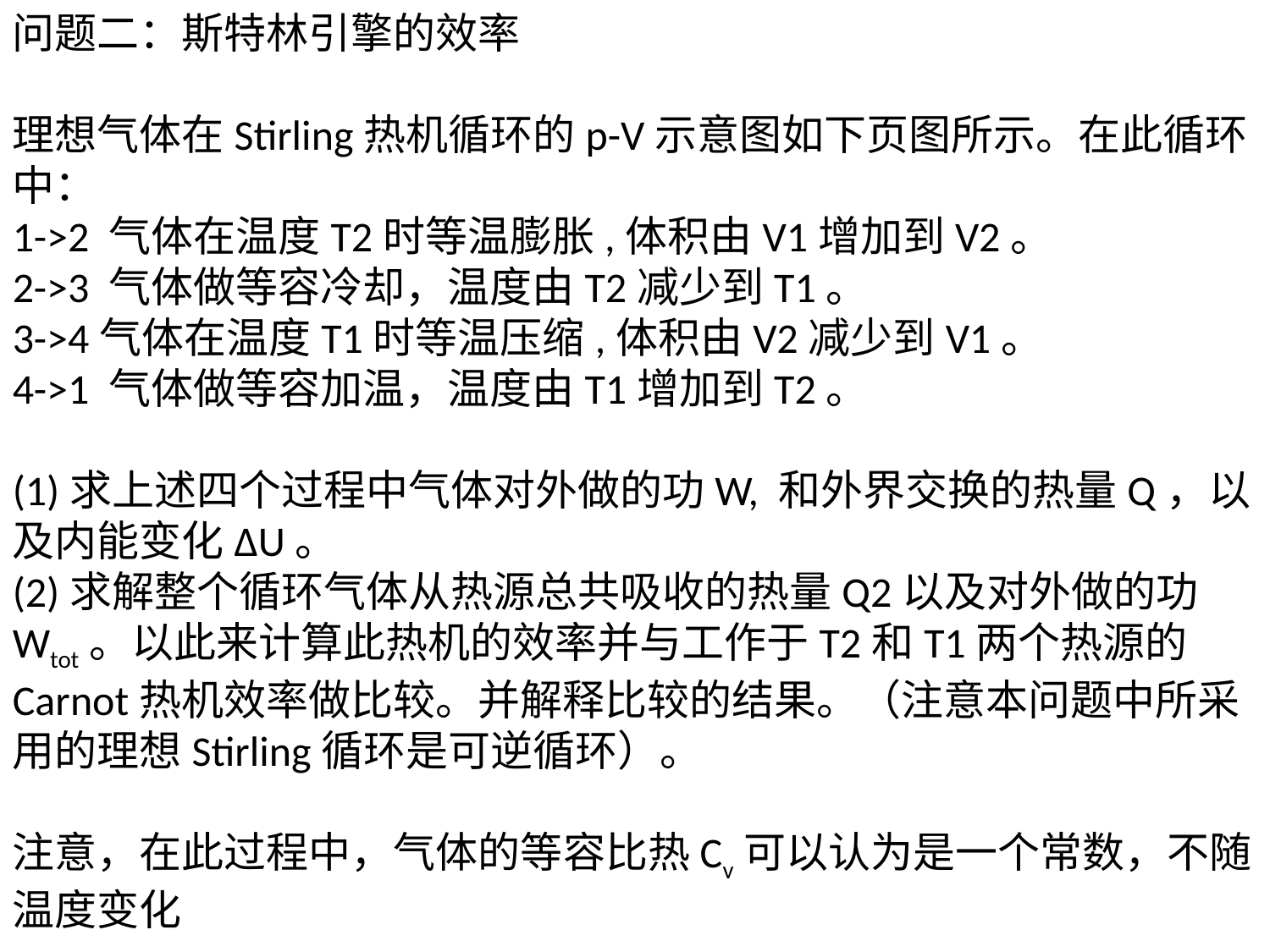

问题二：斯特林引擎的效率

理想气体在Stirling热机循环的p-V示意图如下页图所示。在此循环中：
1->2 气体在温度T2时等温膨胀,体积由V1增加到V2。
2->3 气体做等容冷却，温度由T2减少到T1。
3->4气体在温度T1时等温压缩,体积由V2减少到V1。
4->1 气体做等容加温，温度由T1增加到T2。

(1)求上述四个过程中气体对外做的功W, 和外界交换的热量Q，以及内能变化ΔU。
(2)求解整个循环气体从热源总共吸收的热量Q2以及对外做的功Wtot。以此来计算此热机的效率并与工作于T2和T1两个热源的Carnot热机效率做比较。并解释比较的结果。（注意本问题中所采用的理想Stirling循环是可逆循环）。

注意，在此过程中，气体的等容比热Cv可以认为是一个常数，不随温度变化